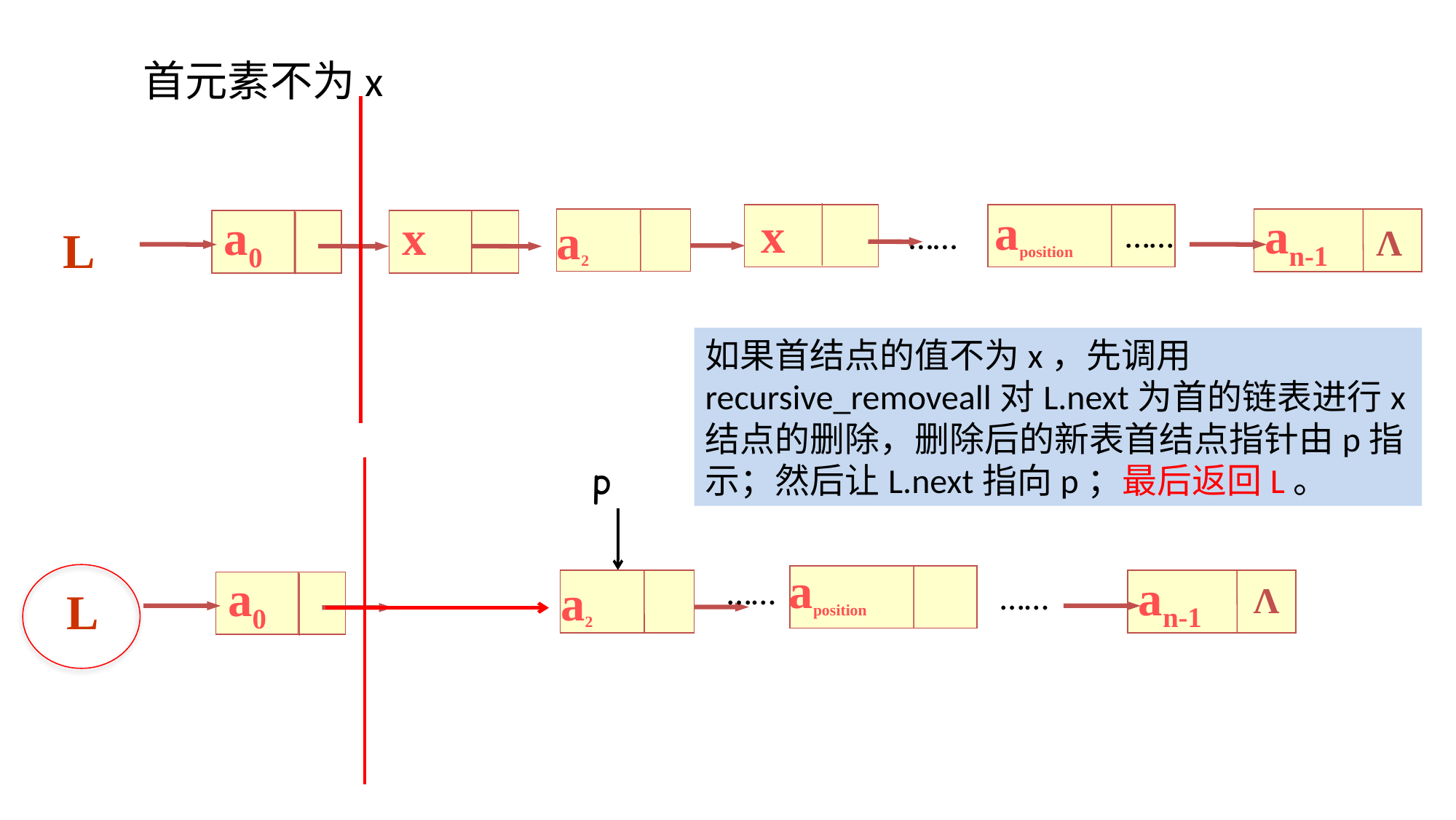

首元素不为x
aposition
x
an-1
a0
x

a2
……

……

……
L
Λ

如果首结点的值不为x，先调用recursive_removeall对L.next为首的链表进行x结点的删除，删除后的新表首结点指针由p指示；然后让L.next指向p；最后返回L。
p
aposition
an-1
a0
……

a2
……

Λ

L